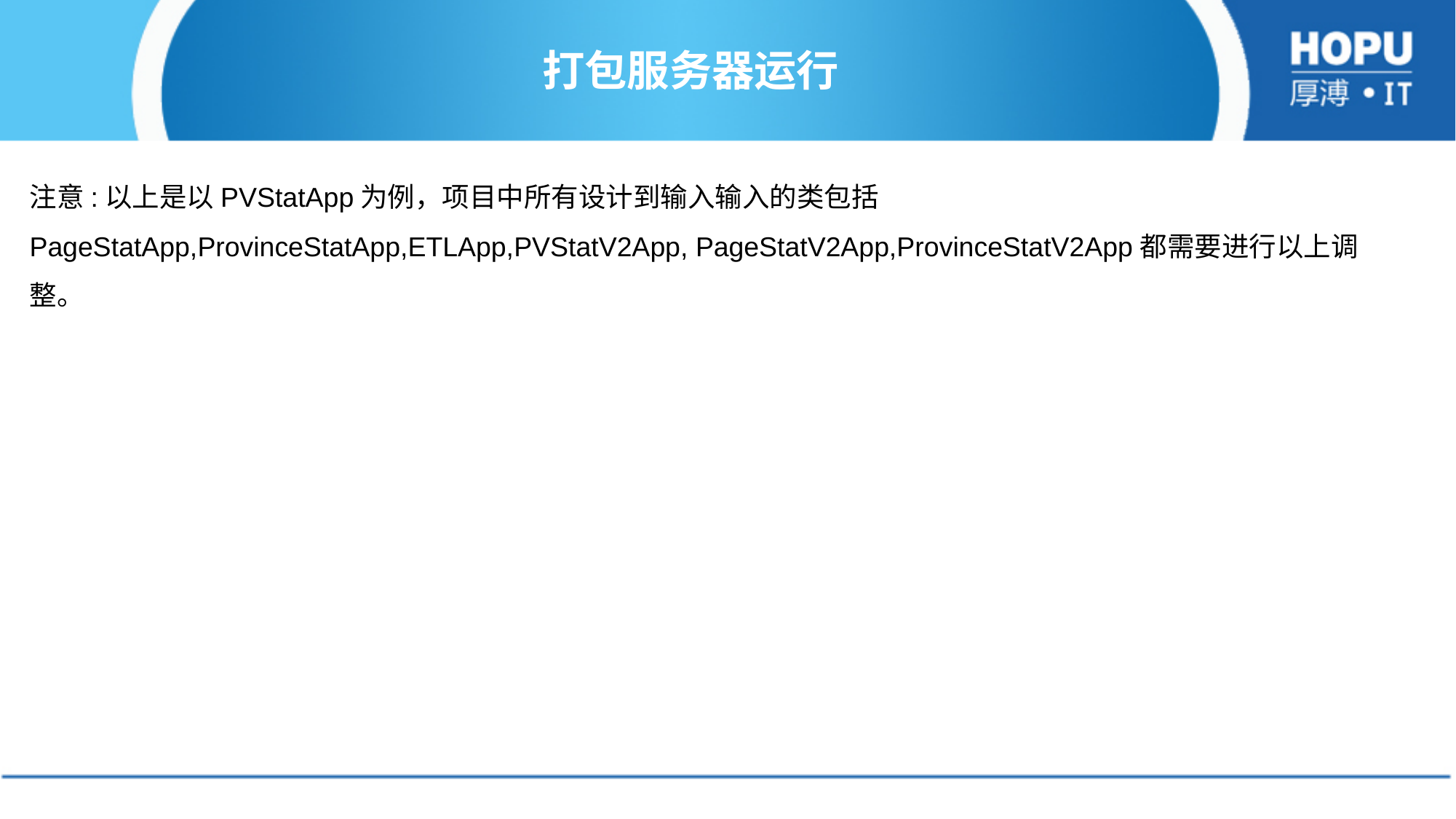

# 打包服务器运行
注意:以上是以PVStatApp为例，项目中所有设计到输入输入的类包括PageStatApp,ProvinceStatApp,ETLApp,PVStatV2App, PageStatV2App,ProvinceStatV2App都需要进行以上调整。